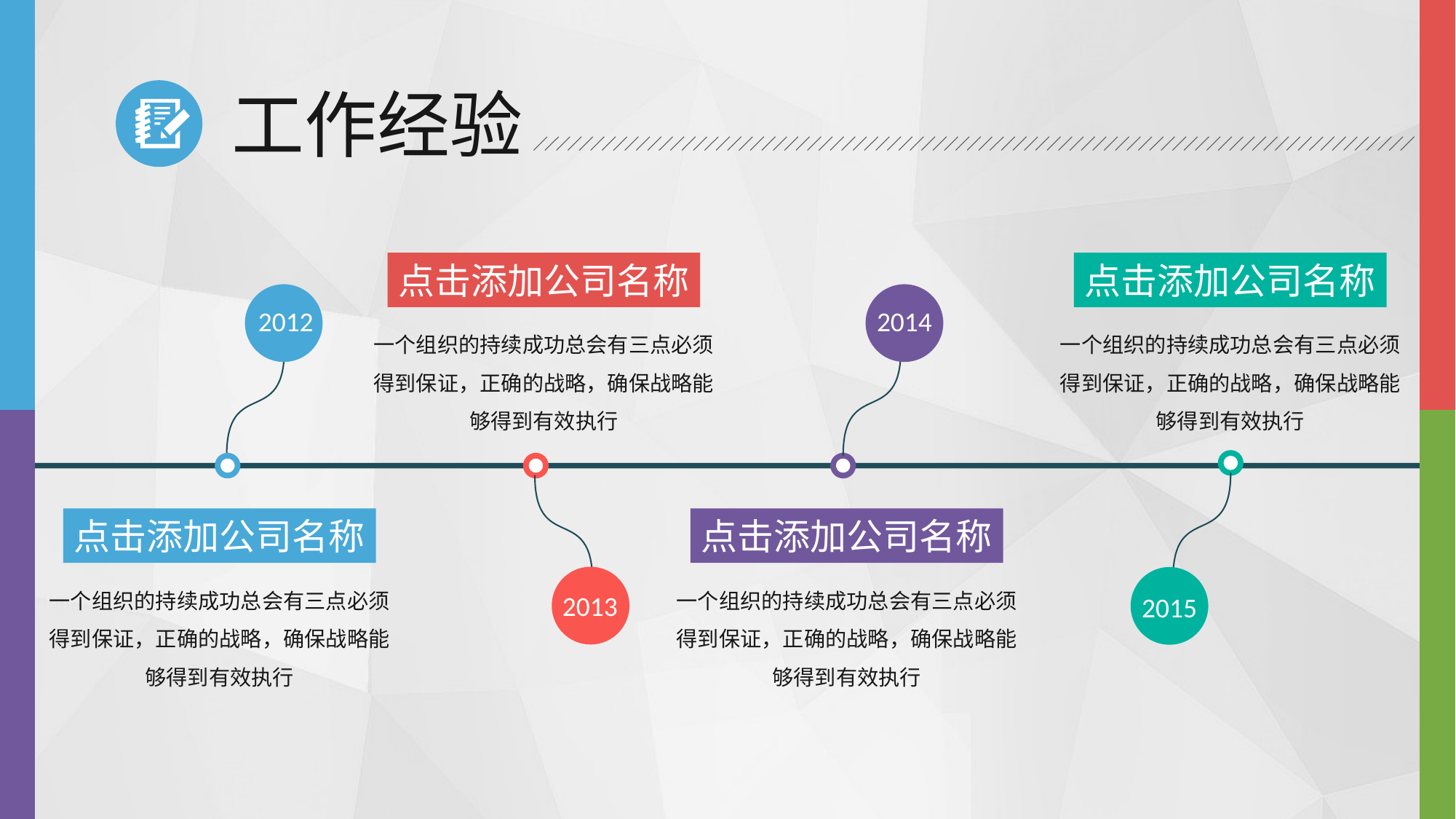

工作经验

点击添加公司名称
点击添加公司名称

2012
2014
一个组织的持续成功总会有三点必须得到保证，正确的战略，确保战略能够得到有效执行
一个组织的持续成功总会有三点必须得到保证，正确的战略，确保战略能够得到有效执行

点击添加公司名称
点击添加公司名称

一个组织的持续成功总会有三点必须得到保证，正确的战略，确保战略能够得到有效执行
一个组织的持续成功总会有三点必须得到保证，正确的战略，确保战略能够得到有效执行
2013
2015